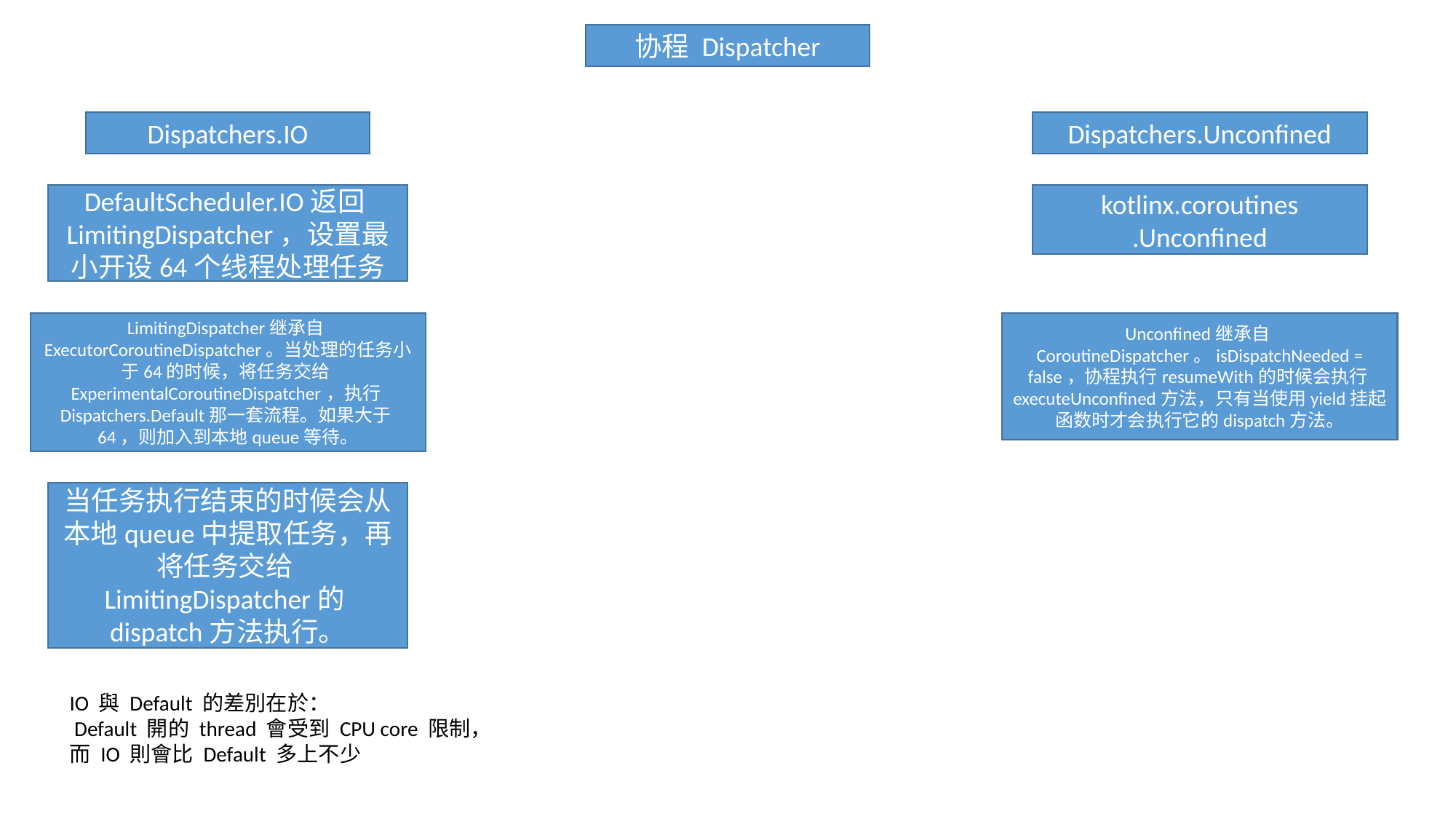

协程 Dispatcher
Dispatchers.IO
Dispatchers.Unconfined
DefaultScheduler.IO返回LimitingDispatcher，设置最小开设64个线程处理任务
kotlinx.coroutines
.Unconfined
LimitingDispatcher继承自ExecutorCoroutineDispatcher。当处理的任务小于64的时候，将任务交给ExperimentalCoroutineDispatcher，执行Dispatchers.Default那一套流程。如果大于64，则加入到本地queue等待。
Unconfined继承自CoroutineDispatcher。isDispatchNeeded = false，协程执行resumeWith的时候会执行executeUnconfined方法，只有当使用yield挂起函数时才会执行它的dispatch方法。
当任务执行结束的时候会从本地queue中提取任务，再将任务交给LimitingDispatcher的dispatch方法执行。
IO 與 Default 的差別在於：
 Default 開的 thread 會受到 CPU core 限制，
而 IO 則會比 Default 多上不少